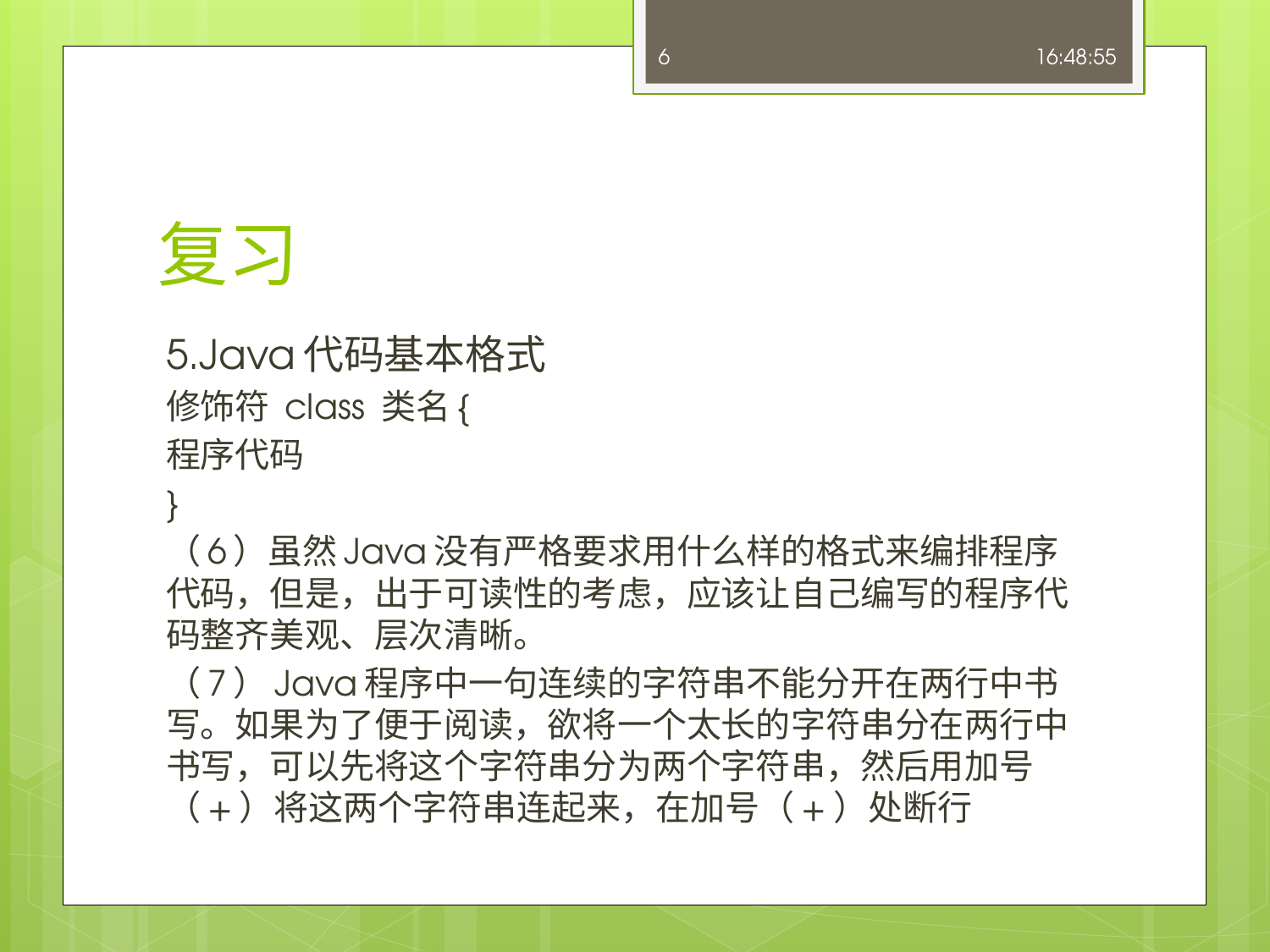

6
16:48:55
# 复习
5.Java代码基本格式
修饰符 class 类名{
程序代码
}
（6）虽然Java没有严格要求用什么样的格式来编排程序代码，但是，出于可读性的考虑，应该让自己编写的程序代码整齐美观、层次清晰。
（7）Java程序中一句连续的字符串不能分开在两行中书写。如果为了便于阅读，欲将一个太长的字符串分在两行中书写，可以先将这个字符串分为两个字符串，然后用加号（+）将这两个字符串连起来，在加号（+）处断行